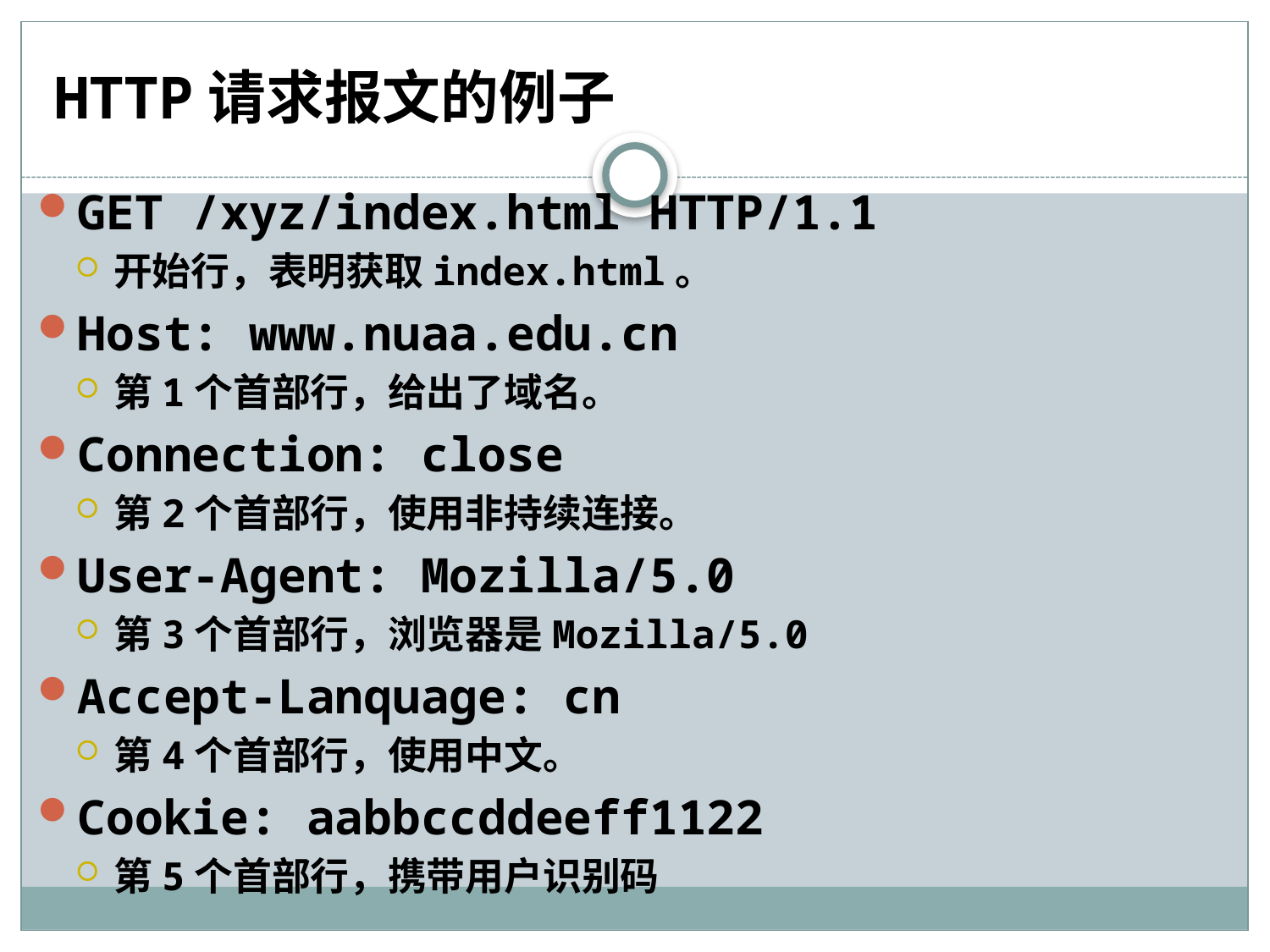

# HTTP请求报文的例子
GET /xyz/index.html HTTP/1.1
开始行，表明获取index.html。
Host: www.nuaa.edu.cn
第1个首部行，给出了域名。
Connection: close
第2个首部行，使用非持续连接。
User-Agent: Mozilla/5.0
第3个首部行，浏览器是Mozilla/5.0
Accept-Lanquage: cn
第4个首部行，使用中文。
Cookie: aabbccddeeff1122
第5个首部行，携带用户识别码